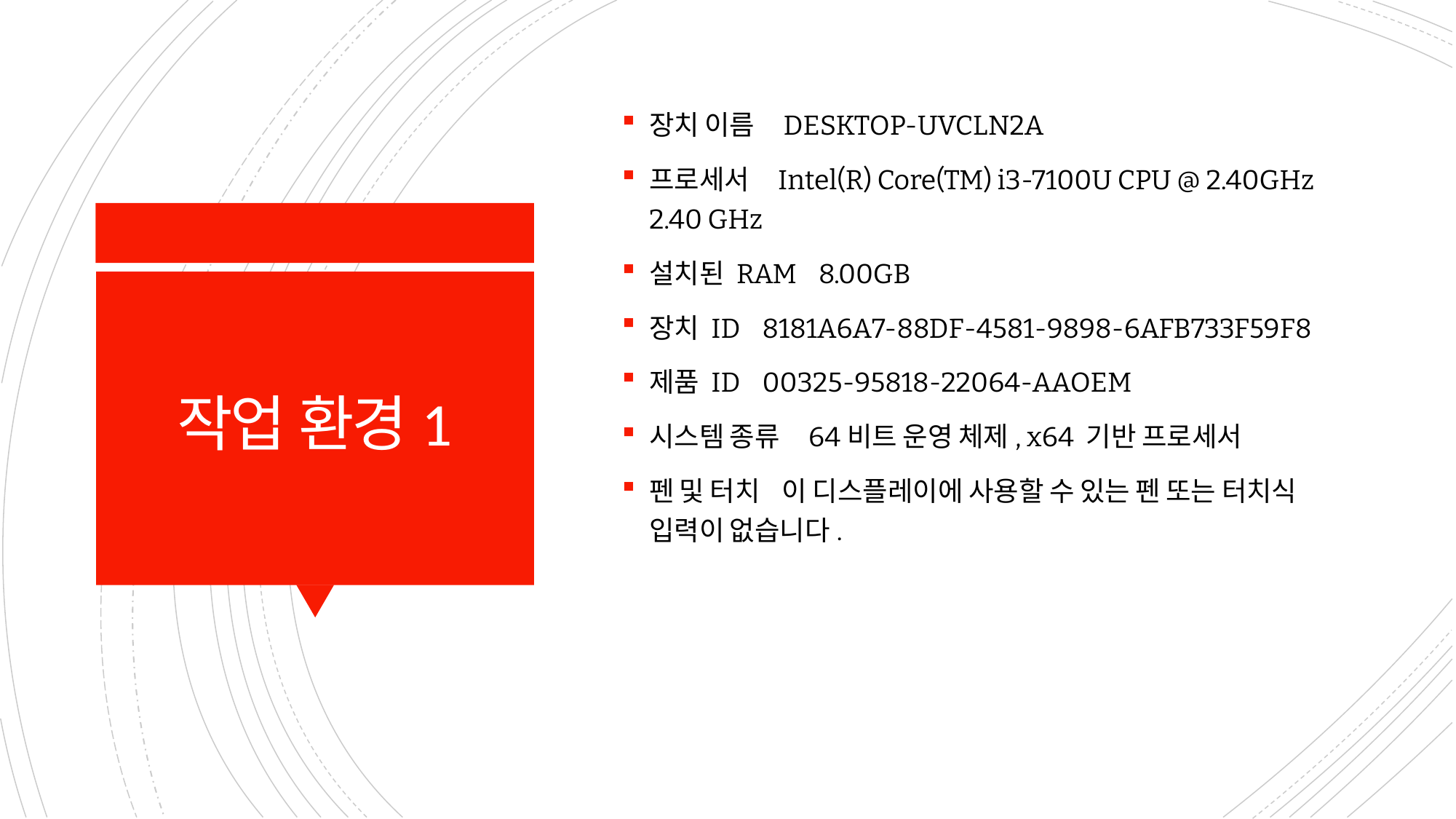

장치 이름    DESKTOP-UVCLN2A
프로세서    Intel(R) Core(TM) i3-7100U CPU @ 2.40GHz   2.40 GHz
설치된 RAM    8.00GB
장치 ID    8181A6A7-88DF-4581-9898-6AFB733F59F8
제품 ID    00325-95818-22064-AAOEM
시스템 종류    64비트 운영 체제, x64 기반 프로세서
펜 및 터치    이 디스플레이에 사용할 수 있는 펜 또는 터치식 입력이 없습니다.

# 작업 환경1